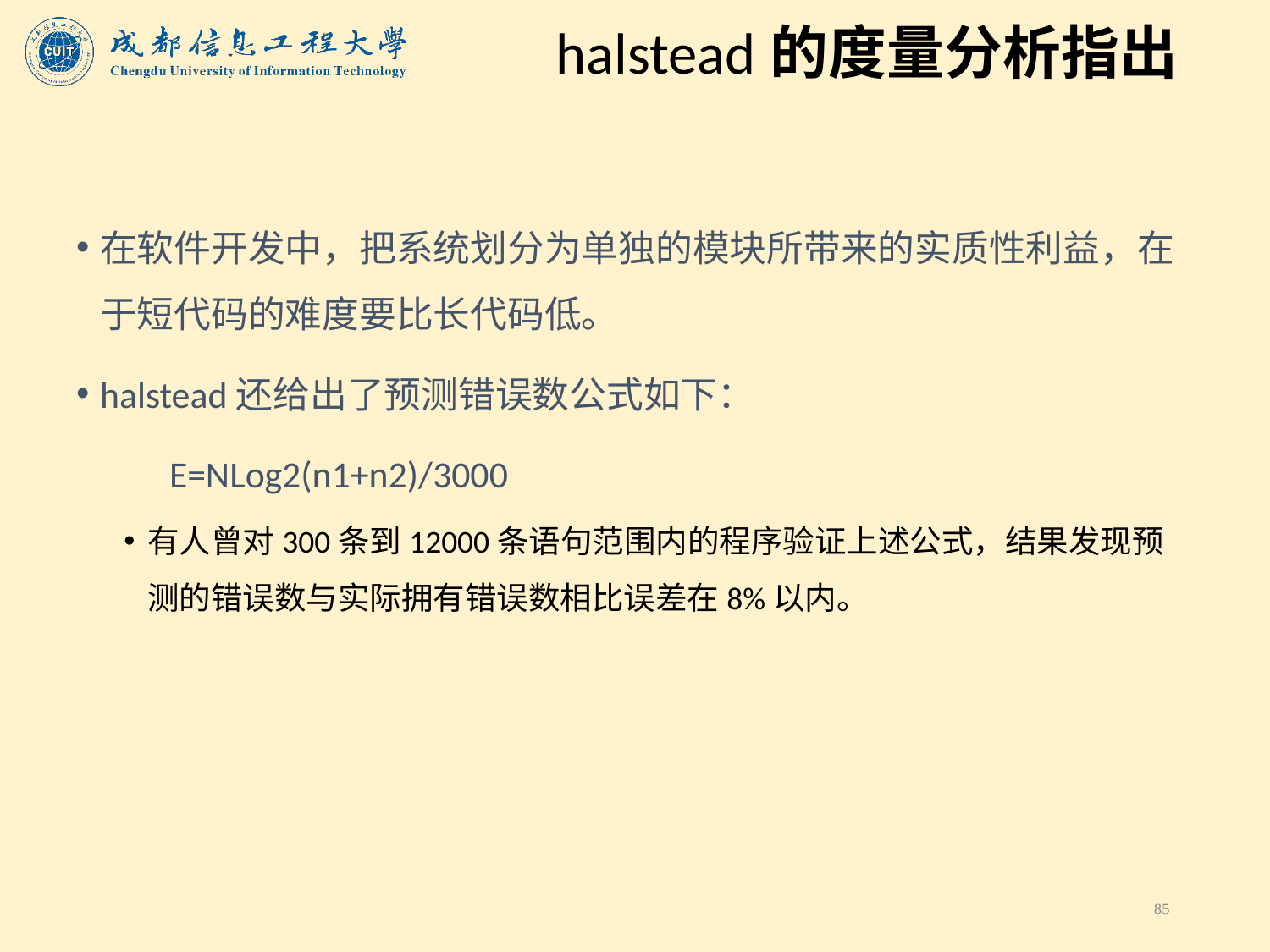

# halstead的度量分析指出
在软件开发中，把系统划分为单独的模块所带来的实质性利益，在于短代码的难度要比长代码低。
halstead还给出了预测错误数公式如下：
           E=NLog2(n1+n2)/3000
有人曾对300条到12000条语句范围内的程序验证上述公式，结果发现预测的错误数与实际拥有错误数相比误差在8%以内。

85